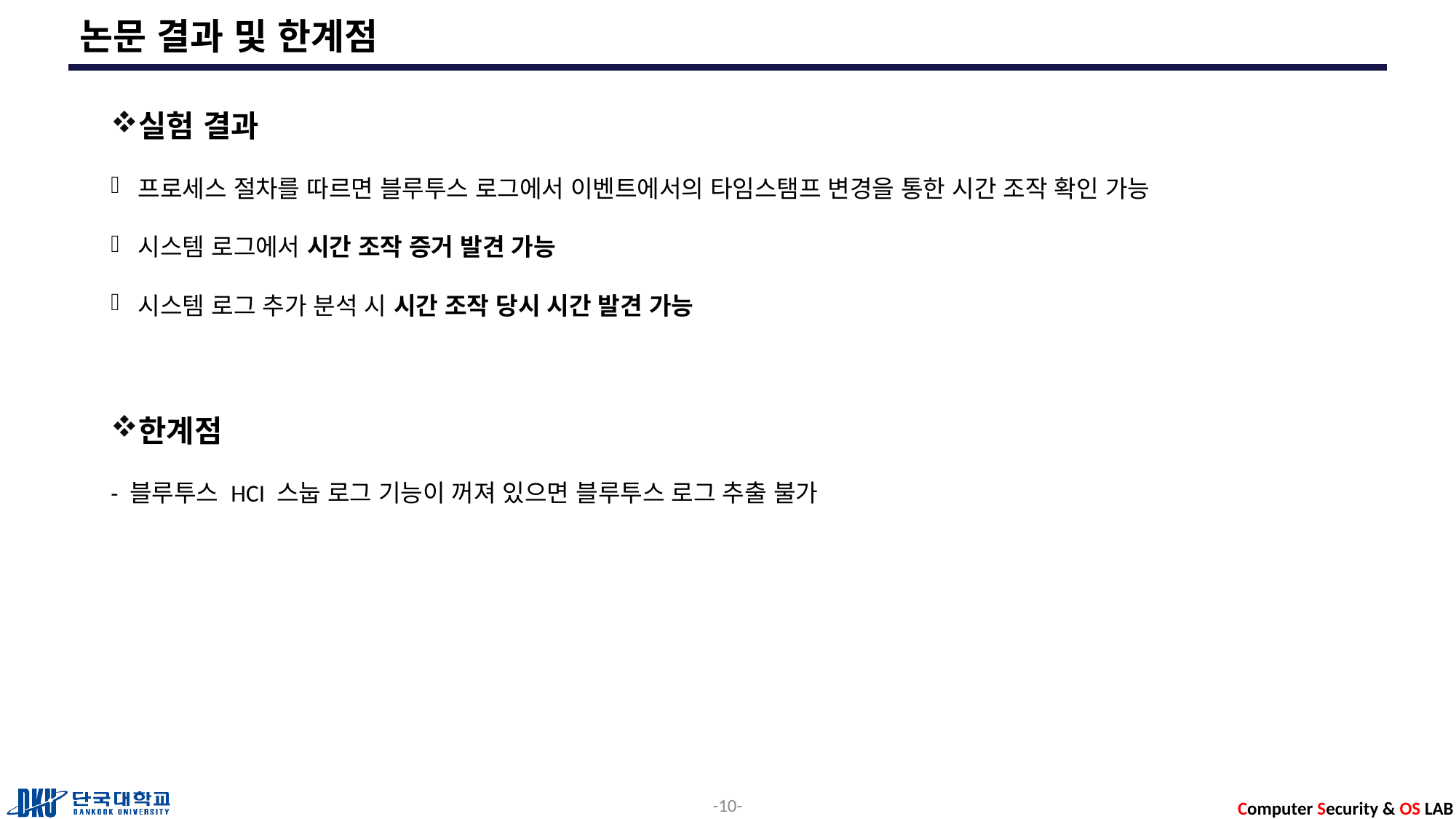

# 논문 결과 및 한계점
실험 결과
프로세스 절차를 따르면 블루투스 로그에서 이벤트에서의 타임스탬프 변경을 통한 시간 조작 확인 가능
시스템 로그에서 시간 조작 증거 발견 가능
시스템 로그 추가 분석 시 시간 조작 당시 시간 발견 가능

한계점
- 블루투스 HCI 스눕 로그 기능이 꺼져 있으면 블루투스 로그 추출 불가
10